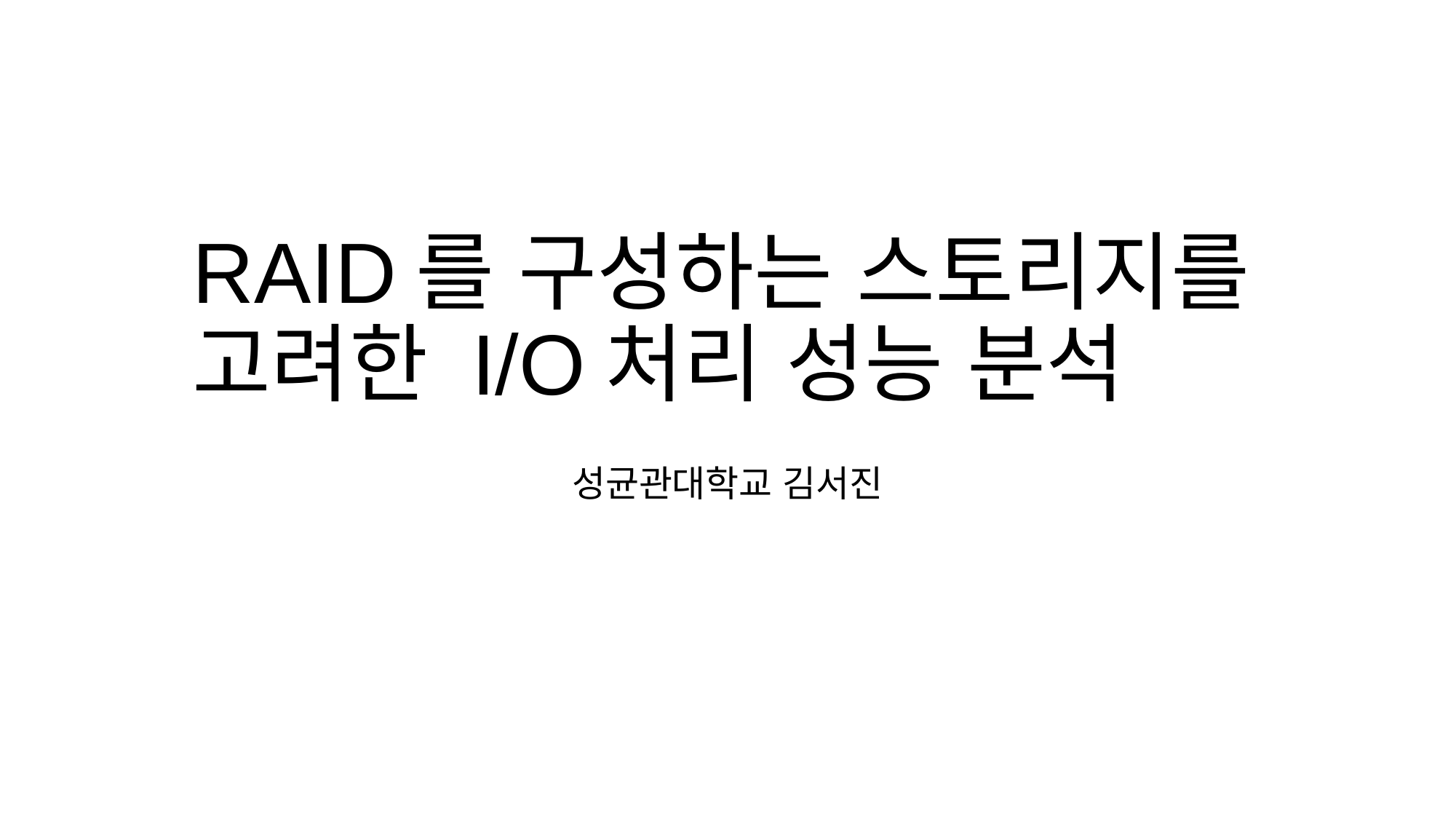

# RAID를 구성하는 스토리지를 고려한 I/O처리 성능 분석
성균관대학교 김서진